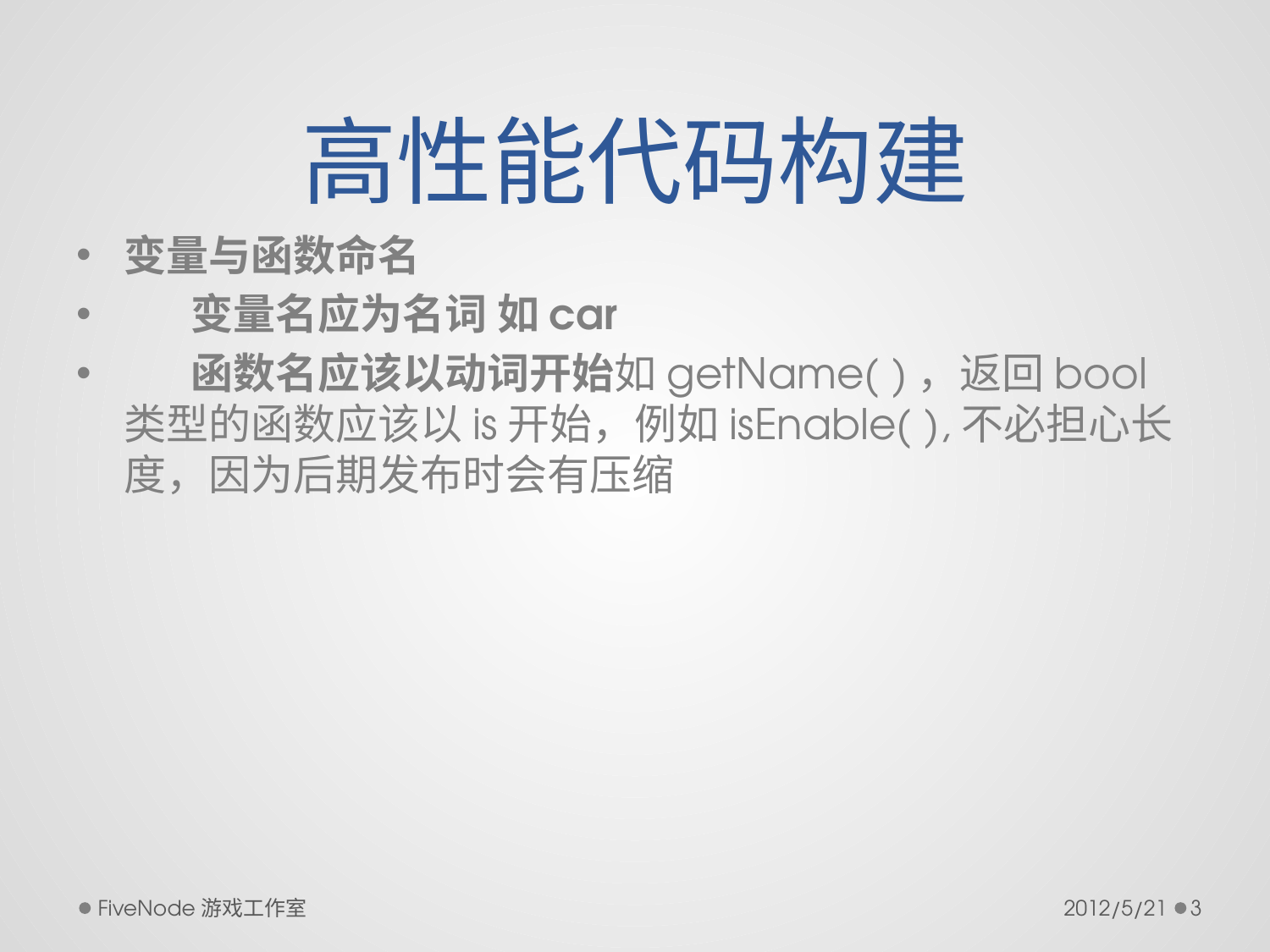

# 高性能代码构建
变量与函数命名
      变量名应为名词 如car
      函数名应该以动词开始如getName( )，返回bool类型的函数应该以is开始，例如isEnable( ),不必担心长度，因为后期发布时会有压缩

FiveNode游戏工作室
2012/5/21
3